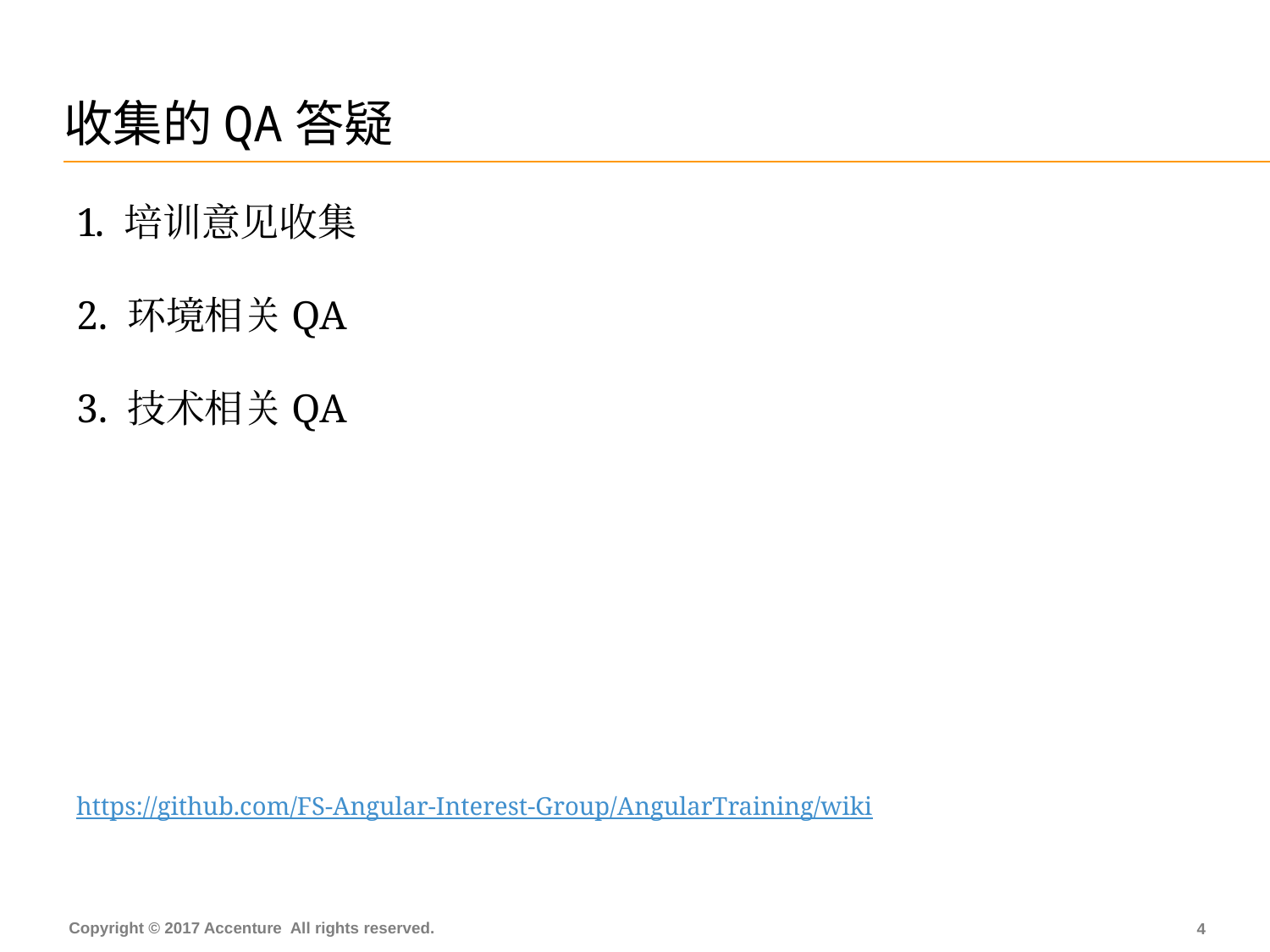

# 收集的QA答疑

培训意见收集

2. 环境相关QA

3. 技术相关QA

https://github.com/FS-Angular-Interest-Group/AngularTraining/wiki

4
Copyright © 2017 Accenture  All rights reserved.